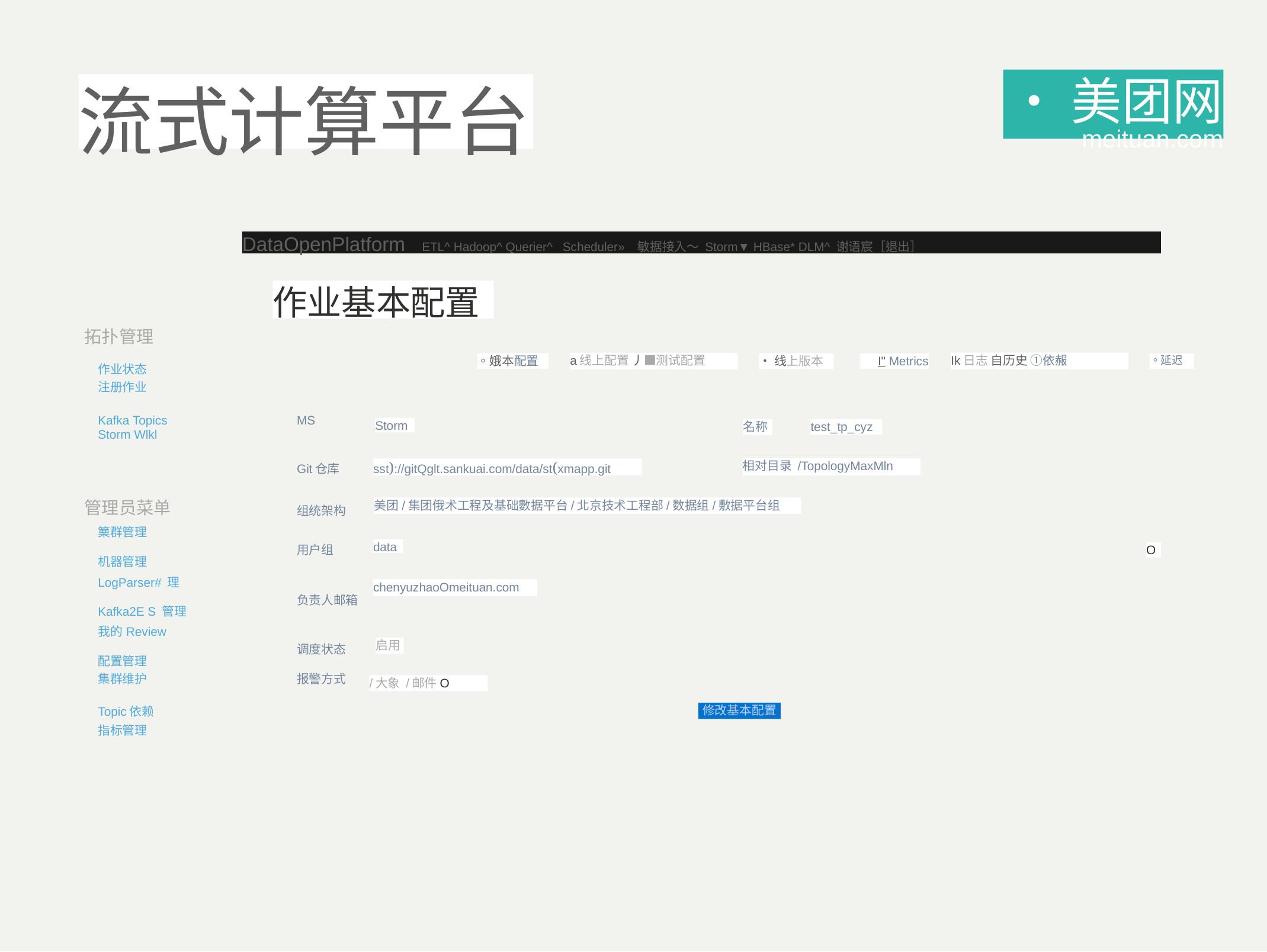

•美团网
meituan.com
流式计算平台
DataOpenPlatform   ETL^ Hadoop^ Querier^   Scheduler»   敏据接入〜 Storm▼ HBase* DLM^ 谢语宸［退出］
作业基本配置
| 拓扑管理 |  |
| --- | --- |
| 作业状态 |  |
| 注册作业 |  |
| Kafka Topics | MS |
| Storm Wlkl |  |
|  | Git仓库 |
| 管理员菜单 | 组统架构 |
| 篥群管理 |  |
| 机器管理 | 用户组 |
| LogParser# 理 |  |
| Kafka2E S 管理 | 负责人邮箱 |
| 我的Review |  |
| 配置管理 | 调度状态 |
| 集群维护 | 报警方式 |
| Topic依赖 |  |
| 指标管理 |  |
Ik日志 自历史 ①依赧
a线上配置 丿■测试配置
。娥本配置
•线上版本
I" Metrics
。延迟
Storm
名称
test_tp_cyz
相对目录 /TopologyMaxMln
sst)://gitQglt.sankuai.com/data/st(xmapp.git
美团/集团俄术工程及基础數据平台/北京技术工程部/数据组/敷据平台组
data
O
chenyuzhaoOmeituan.com
启用
/大象 /邮件O
修改基本配置